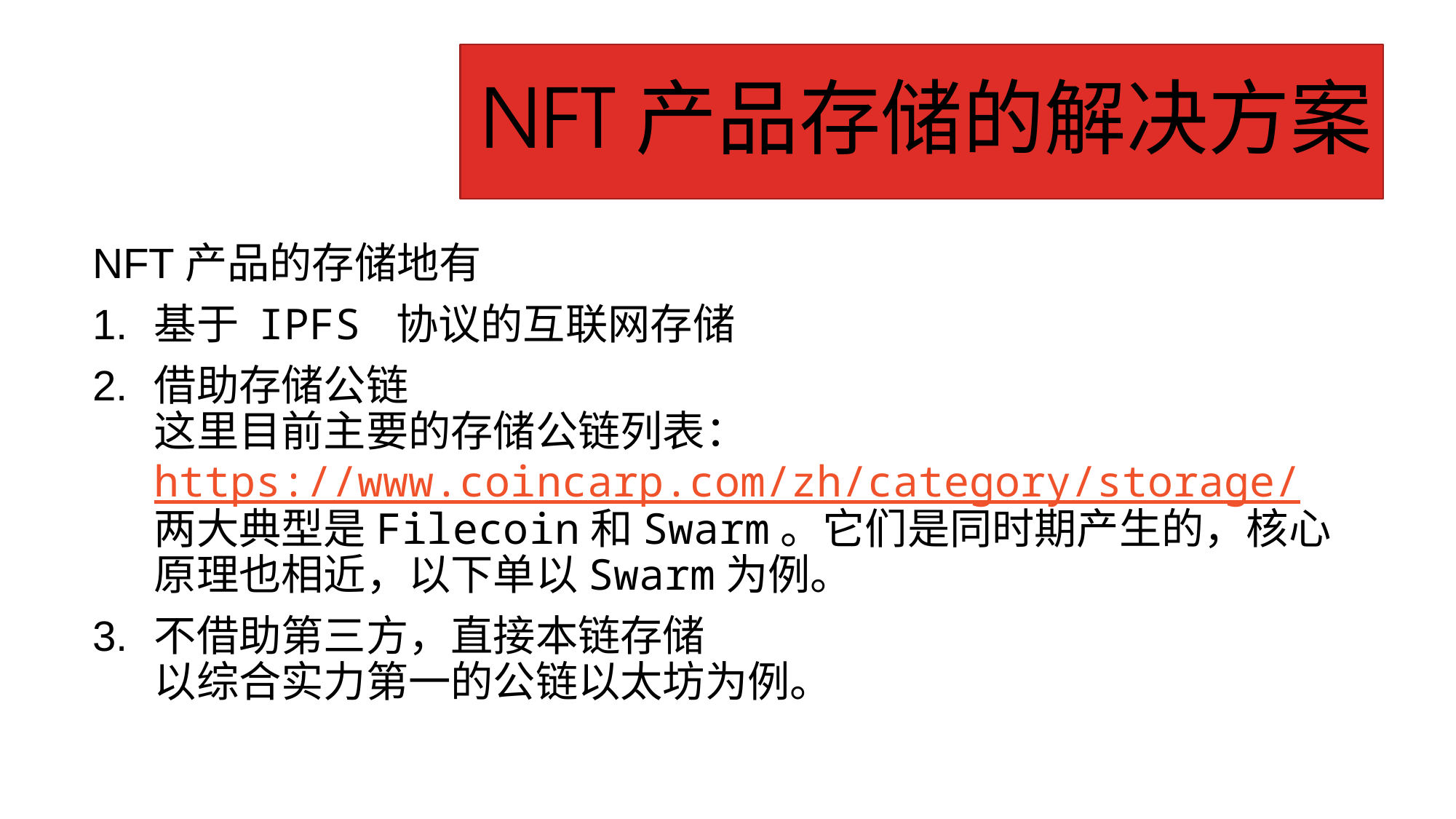

# NFT产品存储的解决方案
NFT产品的存储地有
基于 IPFS 协议的互联网存储
借助存储公链
这里目前主要的存储公链列表：
https://www.coincarp.com/zh/category/storage/
两大典型是Filecoin和Swarm。它们是同时期产生的，核心原理也相近，以下单以Swarm为例。
不借助第三方，直接本链存储
以综合实力第一的公链以太坊为例。